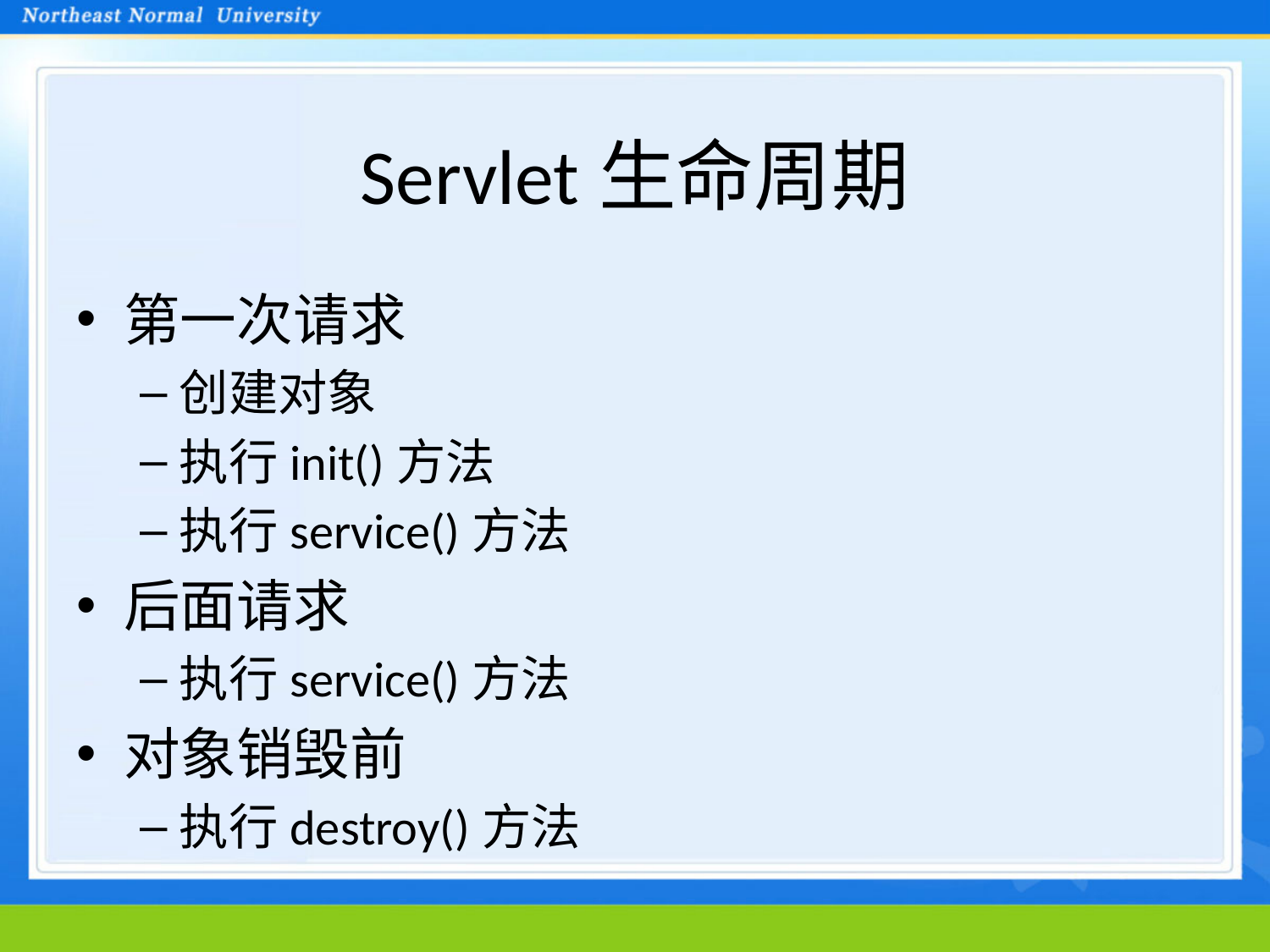

# Servlet生命周期
第一次请求
创建对象
执行init()方法
执行service()方法
后面请求
执行service()方法
对象销毁前
执行destroy()方法